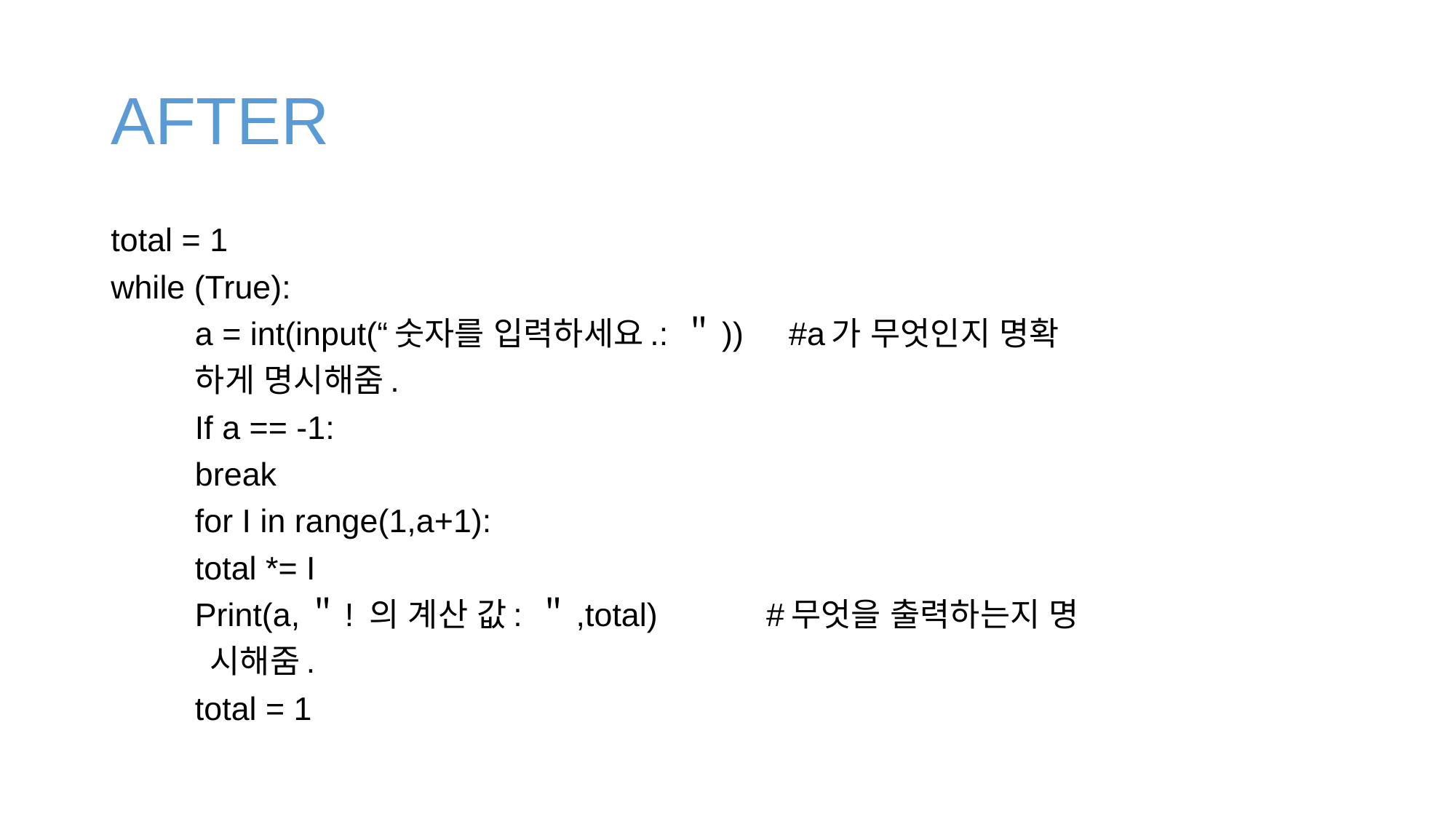

# AFTER
total = 1
while (True):
	a = int(input(“숫자를 입력하세요.: ＂))     #a가 무엇인지 명확
								하게 명시해줌.
	If a == -1:
		break
	for I in range(1,a+1):
		total *= I
	Print(a,＂! 의 계산 값: ＂,total)            #무엇을 출력하는지 명
							 시해줌.
	total = 1